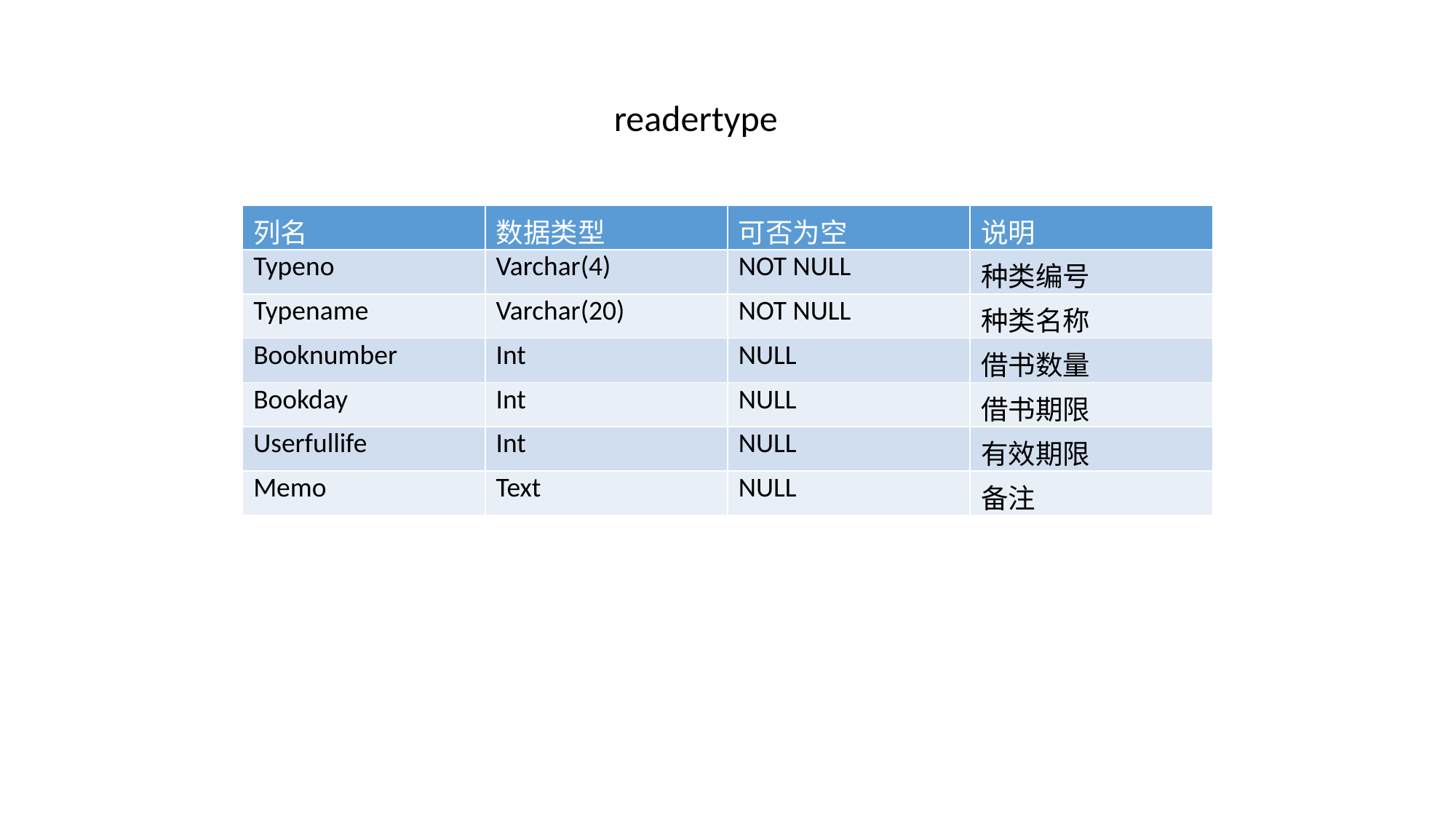

readertype
| 列名 | 数据类型 | 可否为空 | 说明 |
| --- | --- | --- | --- |
| Typeno | Varchar(4) | NOT NULL | 种类编号 |
| Typename | Varchar(20) | NOT NULL | 种类名称 |
| Booknumber | Int | NULL | 借书数量 |
| Bookday | Int | NULL | 借书期限 |
| Userfullife | Int | NULL | 有效期限 |
| Memo | Text | NULL | 备注 |